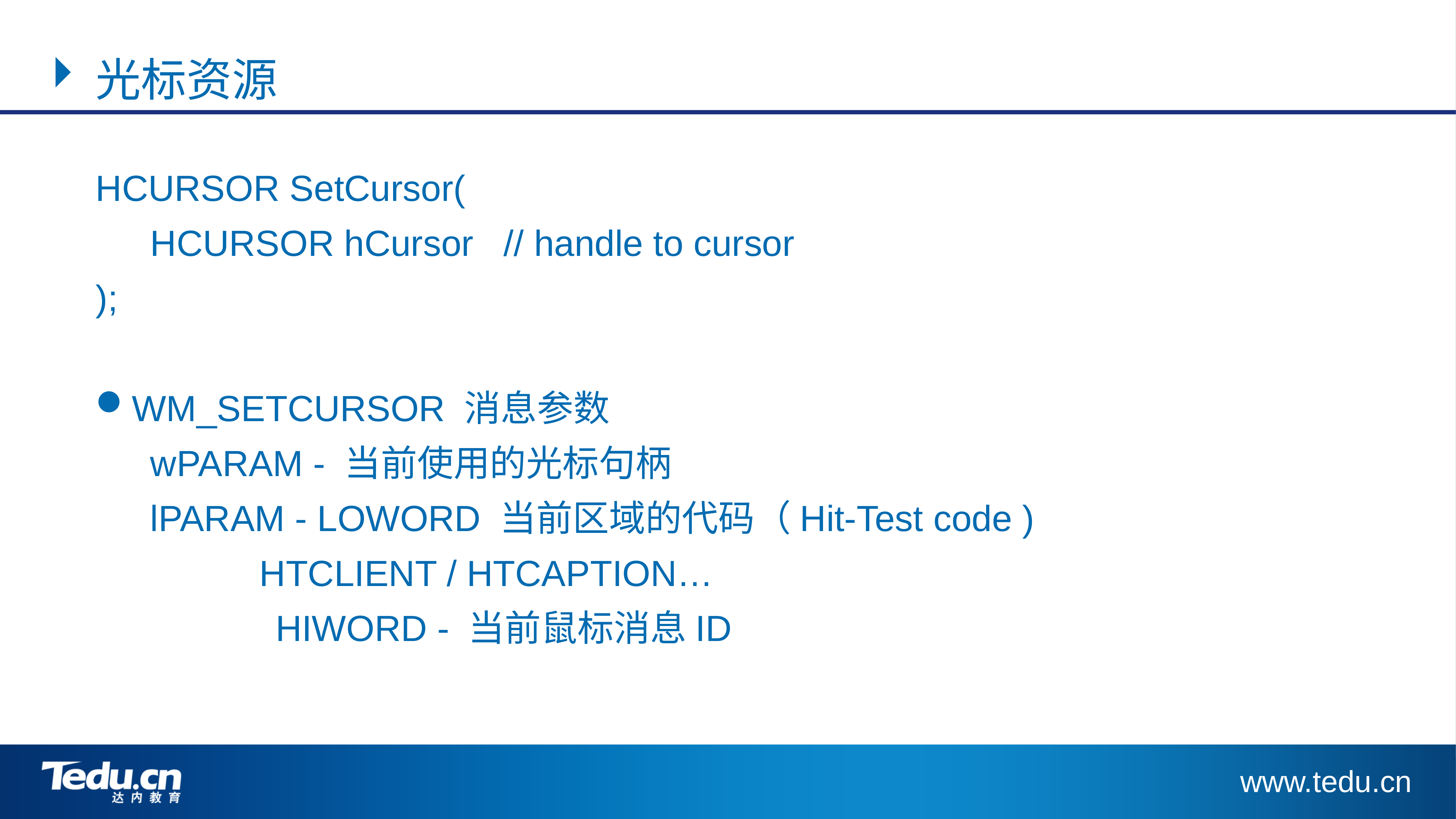

光标资源
HCURSOR SetCursor(
  	HCURSOR hCursor   // handle to cursor
);

WM_SETCURSOR 消息参数
	wPARAM - 当前使用的光标句柄
	lPARAM - LOWORD 当前区域的代码（Hit-Test code )
			HTCLIENT / HTCAPTION…
		       HIWORD - 当前鼠标消息ID